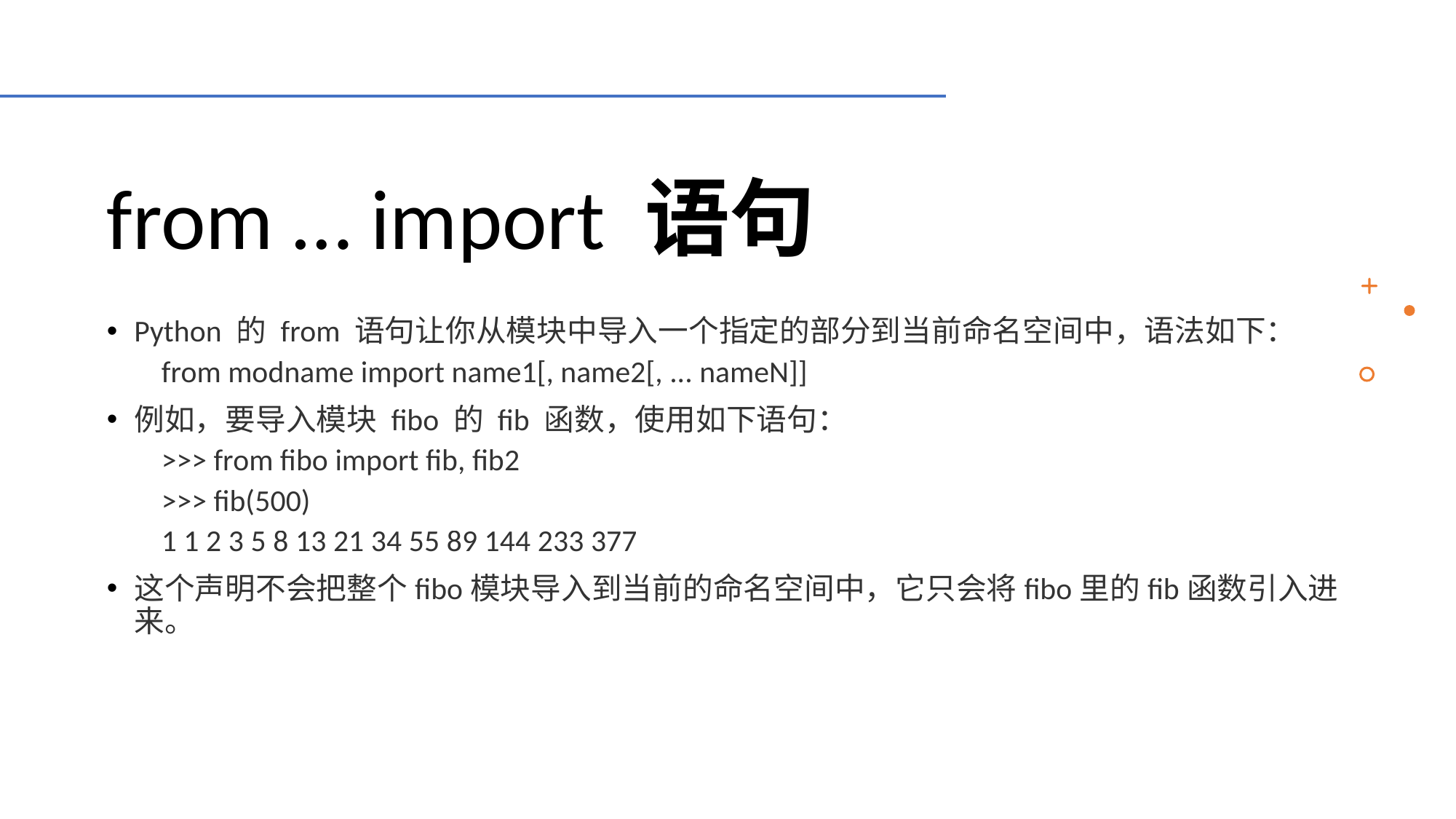

# from … import 语句

Python 的 from 语句让你从模块中导入一个指定的部分到当前命名空间中，语法如下：
from modname import name1[, name2[, ... nameN]]
例如，要导入模块 fibo 的 fib 函数，使用如下语句：
>>> from fibo import fib, fib2
>>> fib(500)
1 1 2 3 5 8 13 21 34 55 89 144 233 377
这个声明不会把整个fibo模块导入到当前的命名空间中，它只会将fibo里的fib函数引入进来。